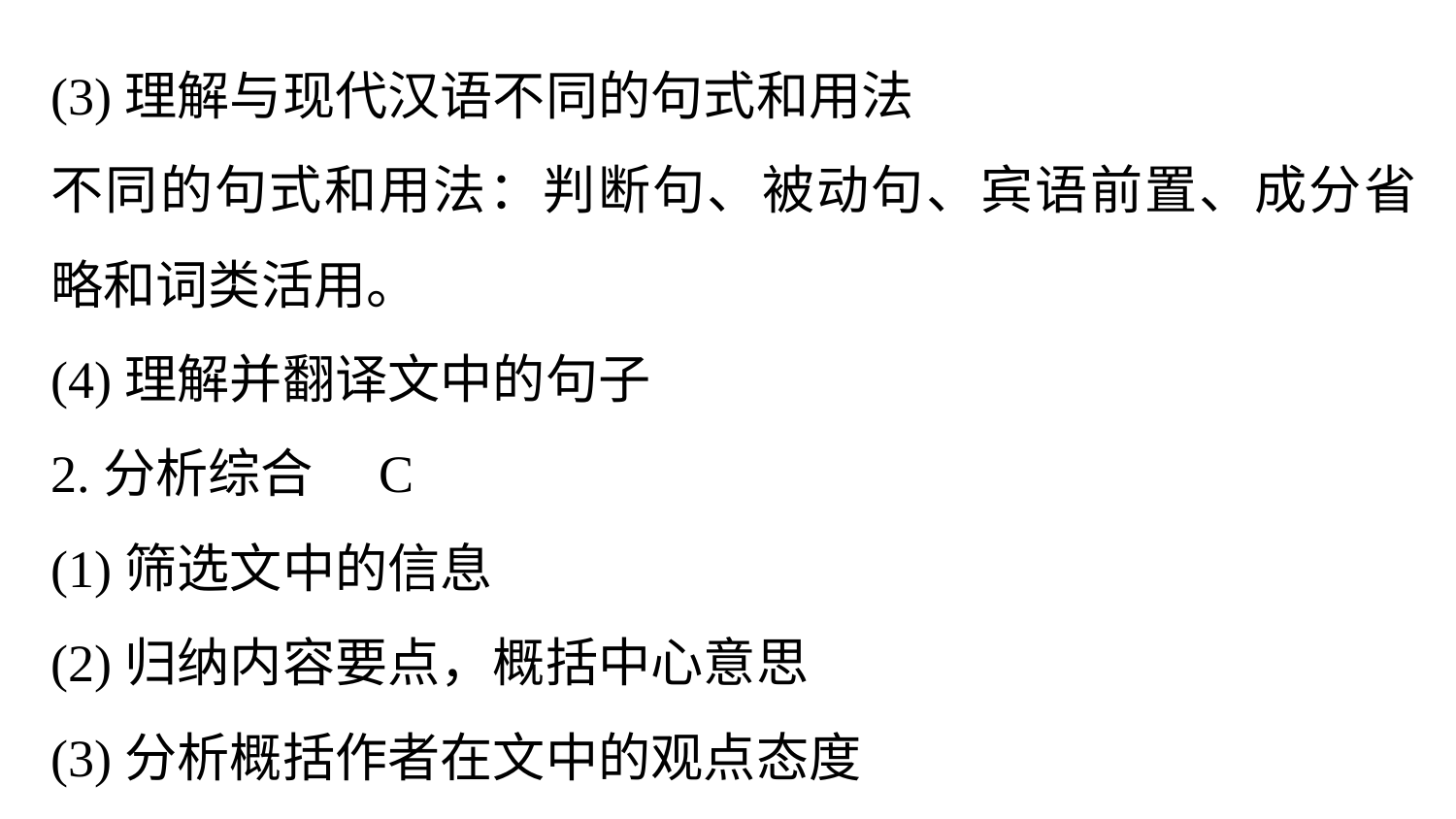

(3)理解与现代汉语不同的句式和用法
不同的句式和用法：判断句、被动句、宾语前置、成分省略和词类活用。
(4)理解并翻译文中的句子
2.分析综合　C
(1)筛选文中的信息
(2)归纳内容要点，概括中心意思
(3)分析概括作者在文中的观点态度